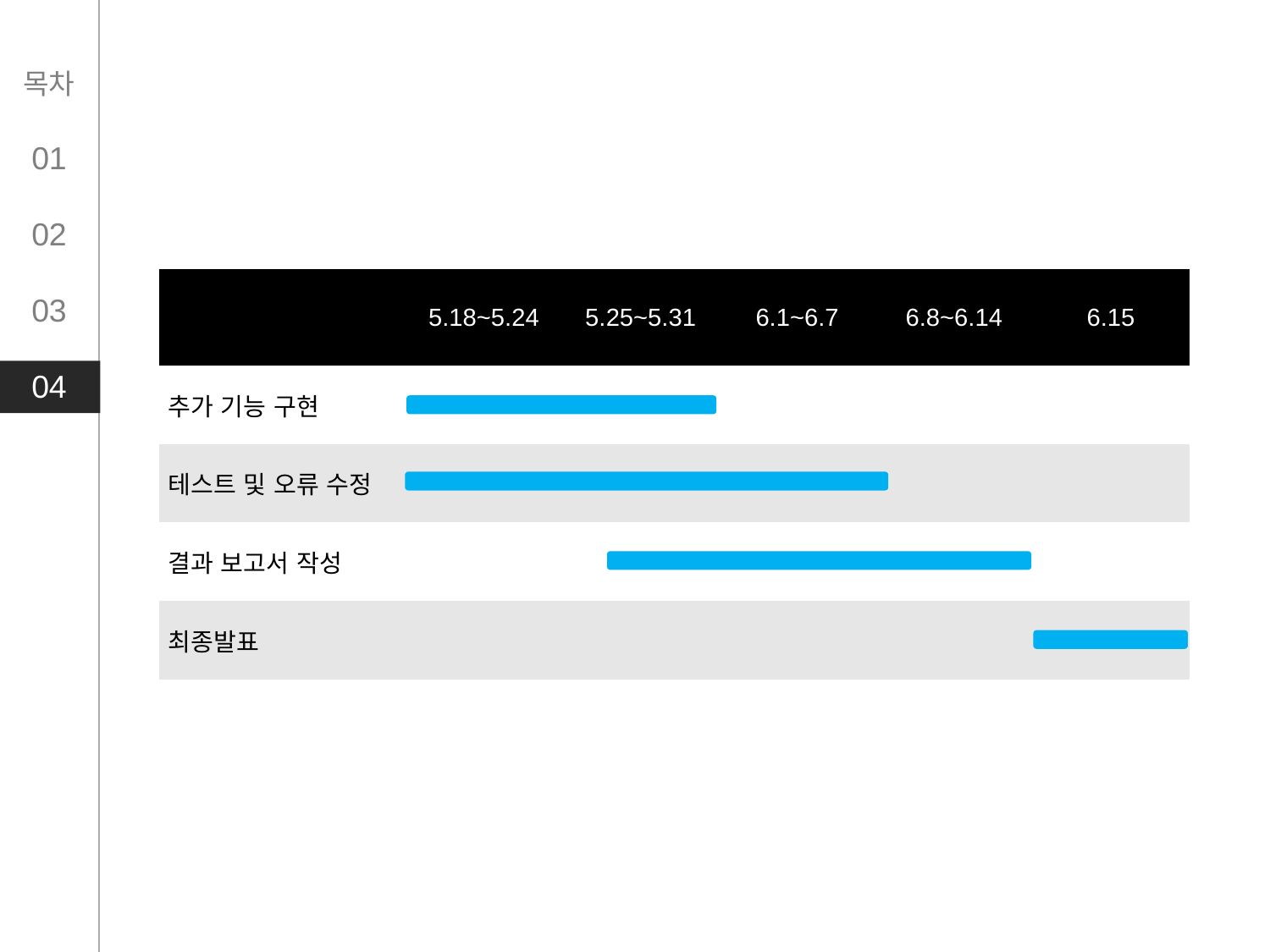

|  | 5.18~5.24 | 5.25~5.31 | 6.1~6.7 | 6.8~6.14 | 6.15 |
| --- | --- | --- | --- | --- | --- |
| 추가 기능 구현 |  |  |  |  |  |
| 테스트 및 오류 수정 |  |  |  |  |  |
| 결과 보고서 작성 |  |  |  |  |  |
| 최종발표 |  |  |  |  |  |